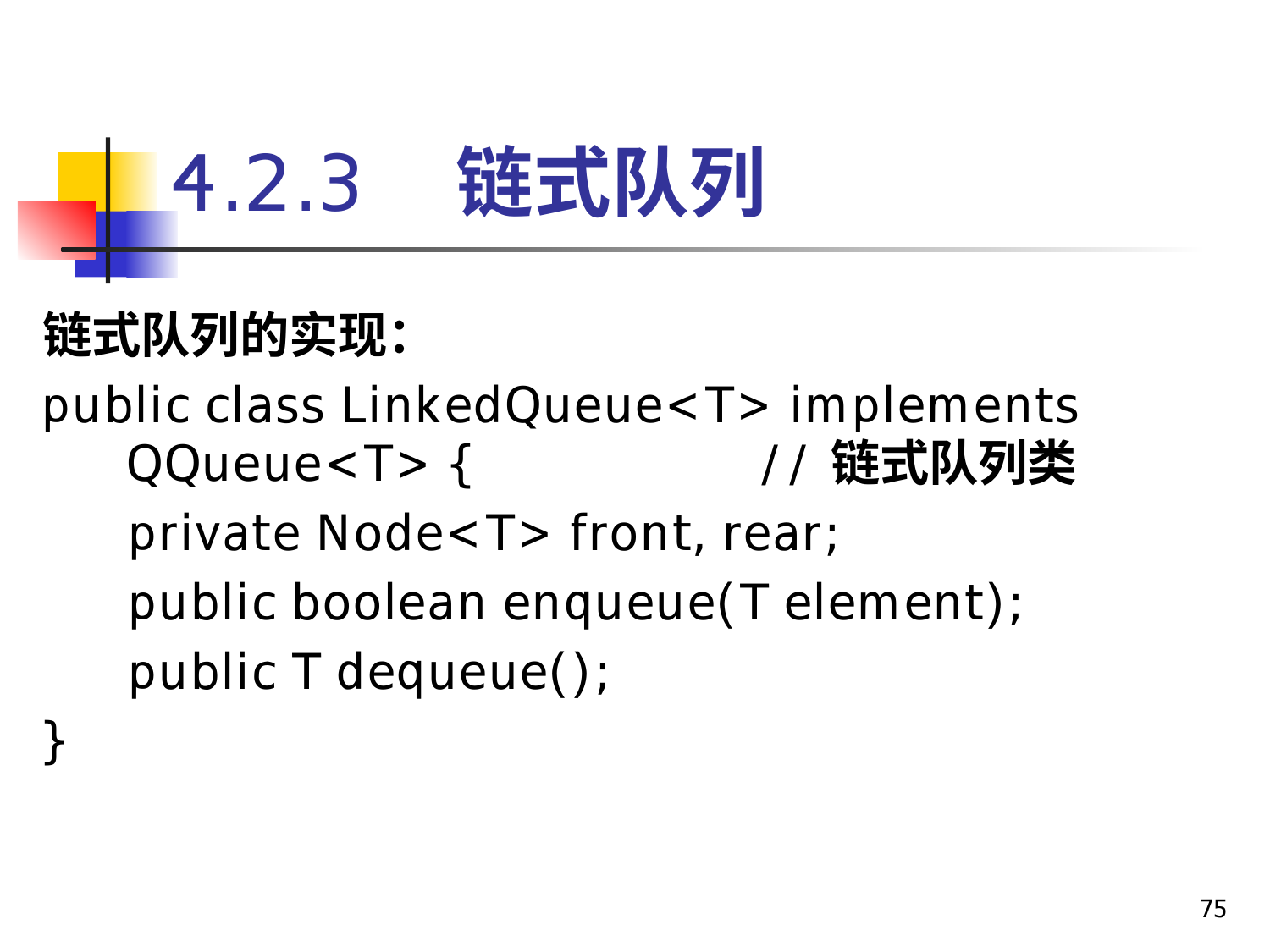

# 4.2.3   链式队列
链式队列的实现：
public class LinkedQueue<T> implements QQueue<T> {  		//链式队列类
      private Node<T> front, rear;
      public boolean enqueue(T element);
      public T dequeue();
}
75